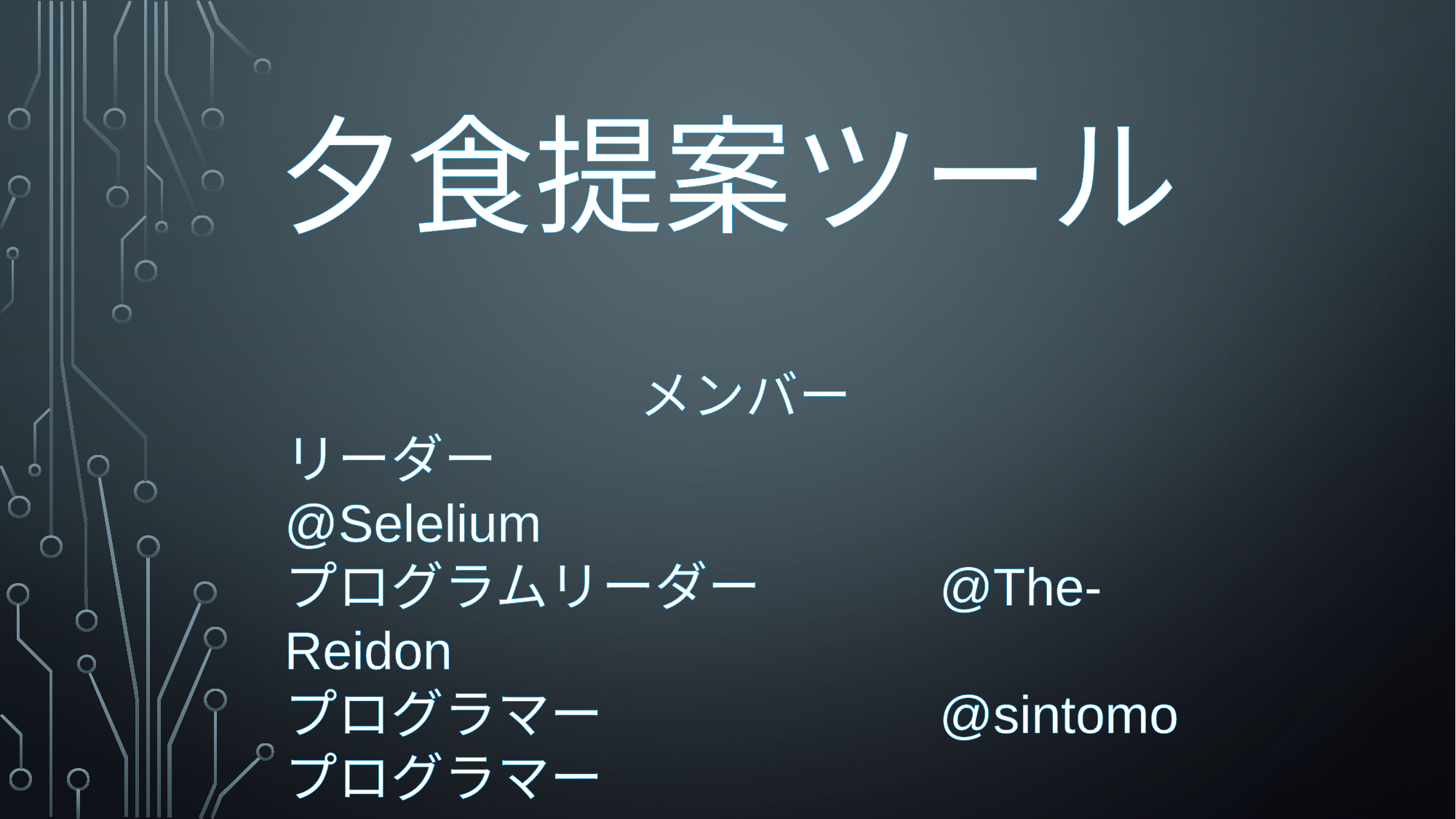

夕食提案ツール
メンバー
リーダー						@Selelium
プログラムリーダー		@The-Reidon
プログラマー				@sintomo
プログラマー				@toraneko946